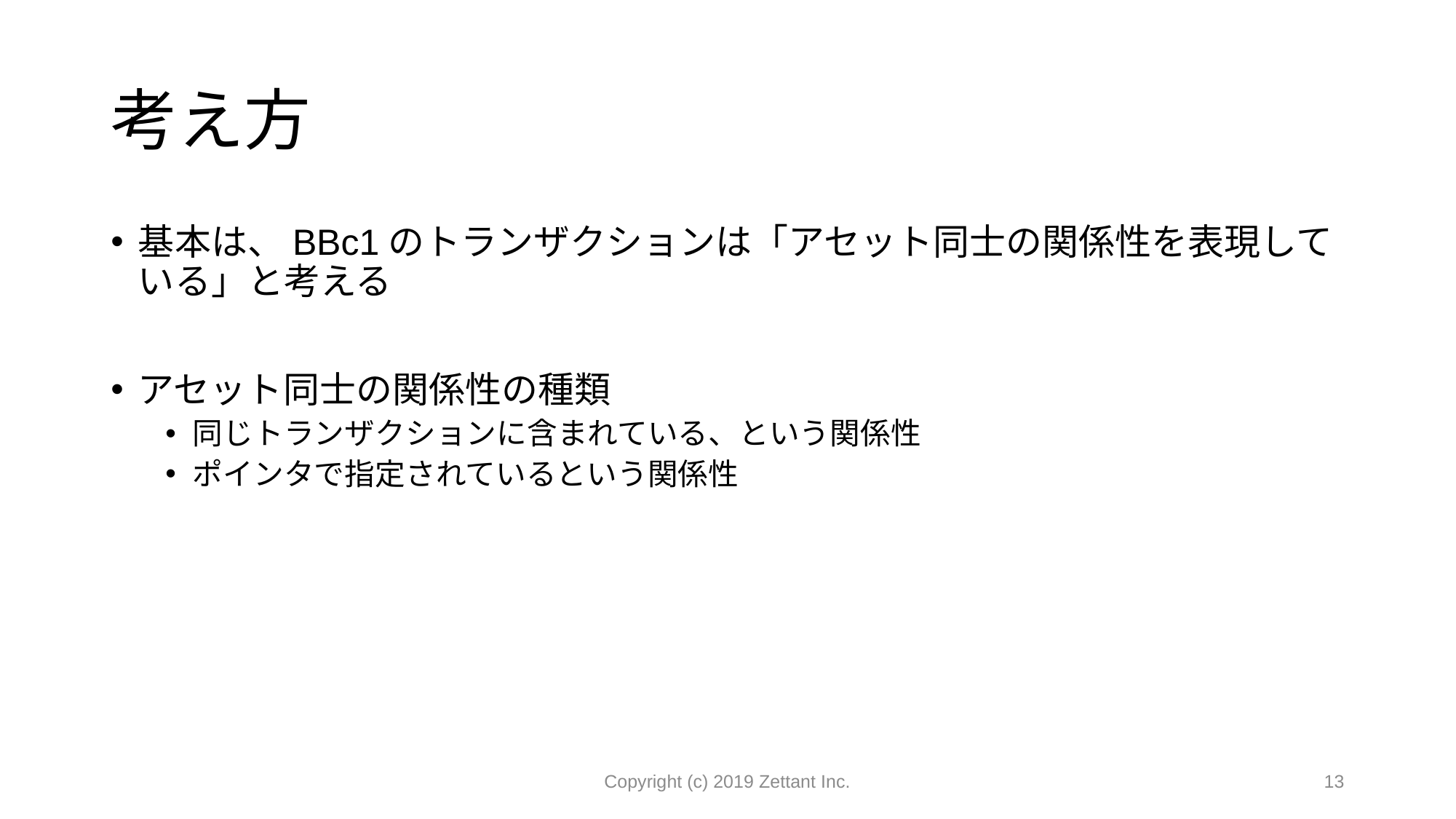

# 考え方
基本は、BBc1のトランザクションは「アセット同士の関係性を表現している」と考える

アセット同士の関係性の種類
同じトランザクションに含まれている、という関係性
ポインタで指定されているという関係性
Copyright (c) 2019 Zettant Inc.
13